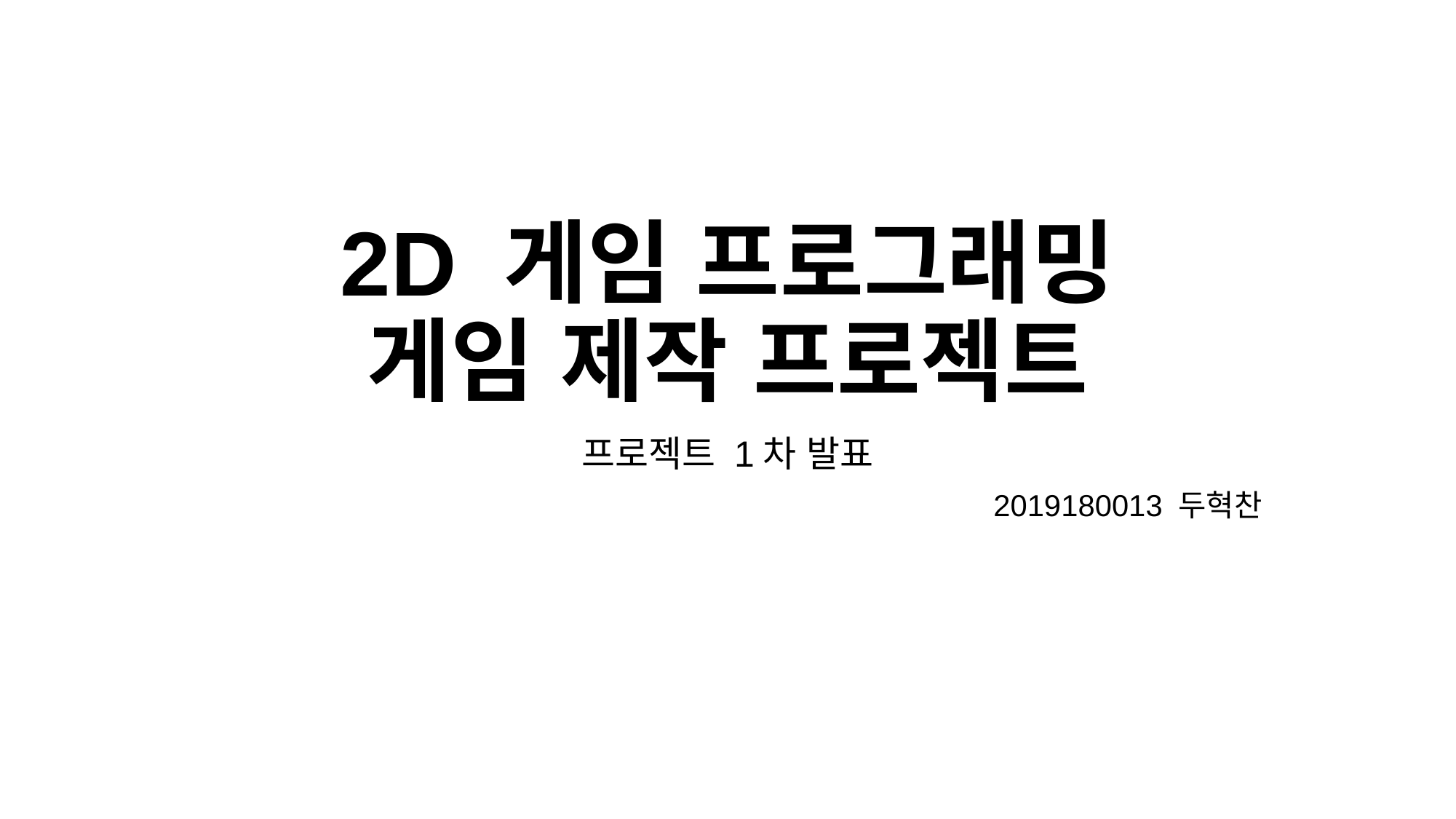

# 2D 게임 프로그래밍 게임 제작 프로젝트
프로젝트 1차 발표
2019180013 두혁찬